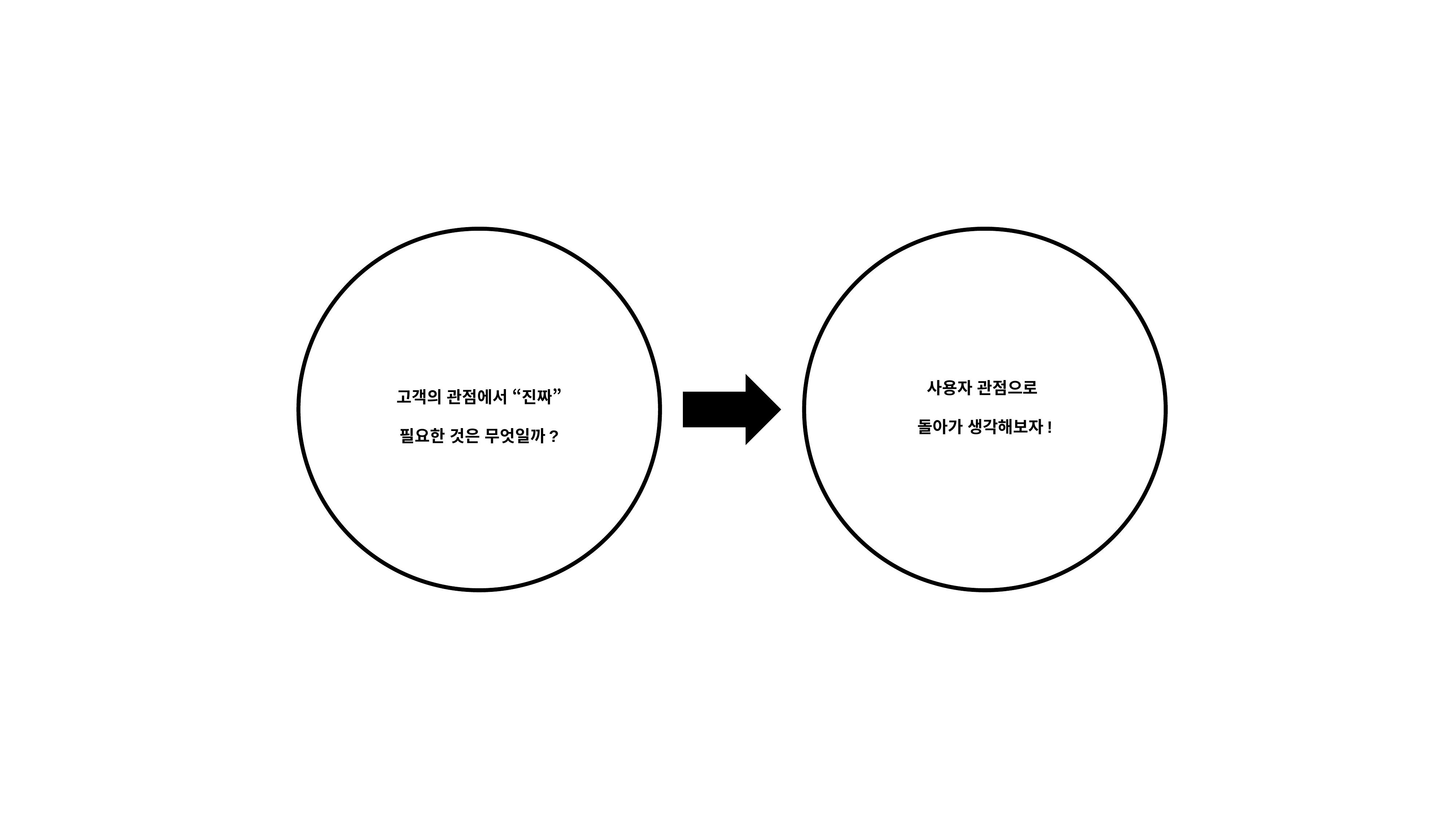

고객의 관점에서 “진짜”
필요한 것은 무엇일까?

사용자 관점으로
돌아가 생각해보자!